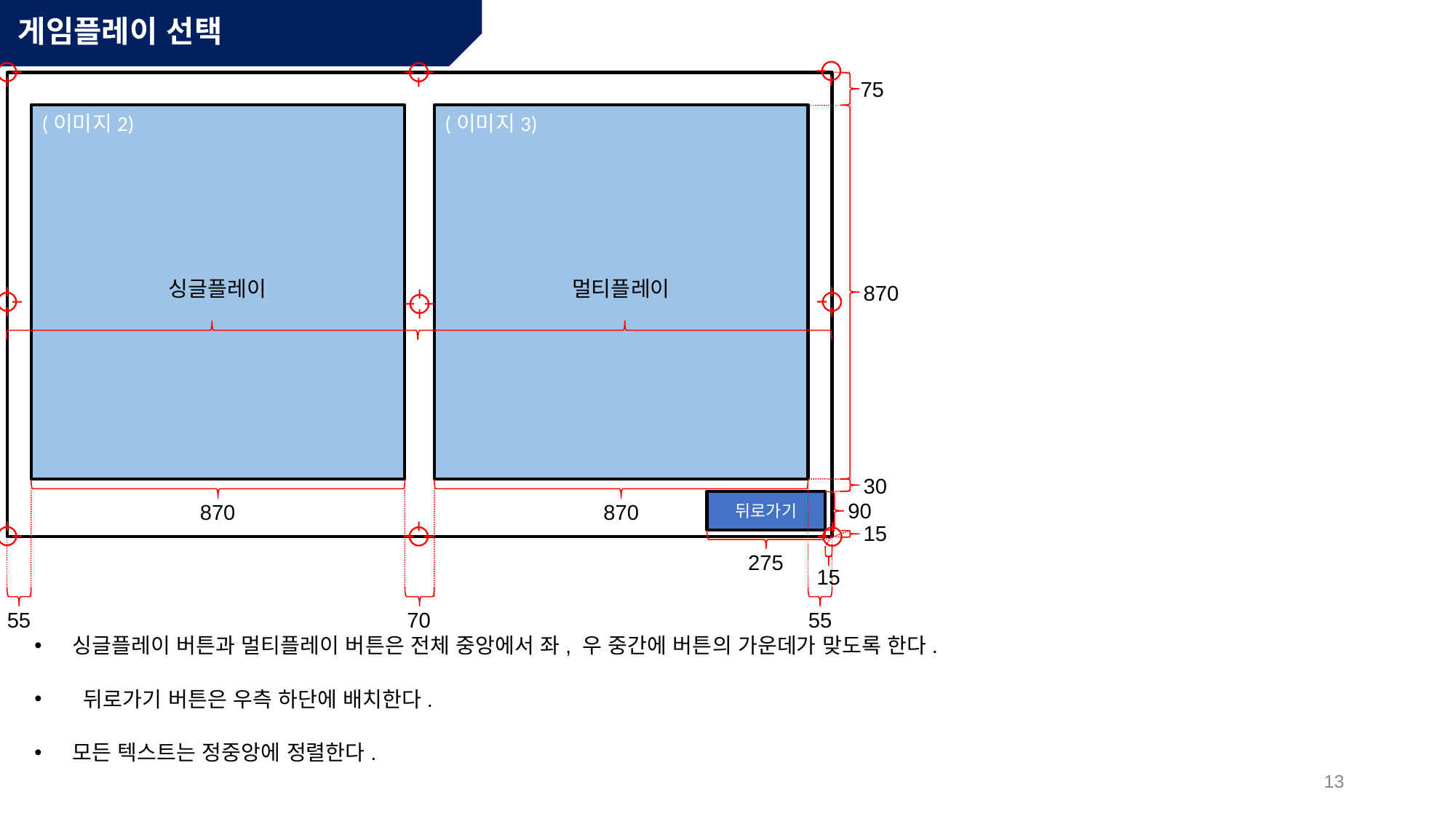

# 게임플레이 선택

(이미지2)
(이미지3)
싱글플레이
멀티플레이
뒤로가기

75

870

30

90
870
870
15

275

15

55
70
55
싱글플레이 버튼과 멀티플레이 버튼은 전체 중앙에서 좌, 우 중간에 버튼의 가운데가 맞도록 한다.
 뒤로가기 버튼은 우측 하단에 배치한다.
모든 텍스트는 정중앙에 정렬한다.
13